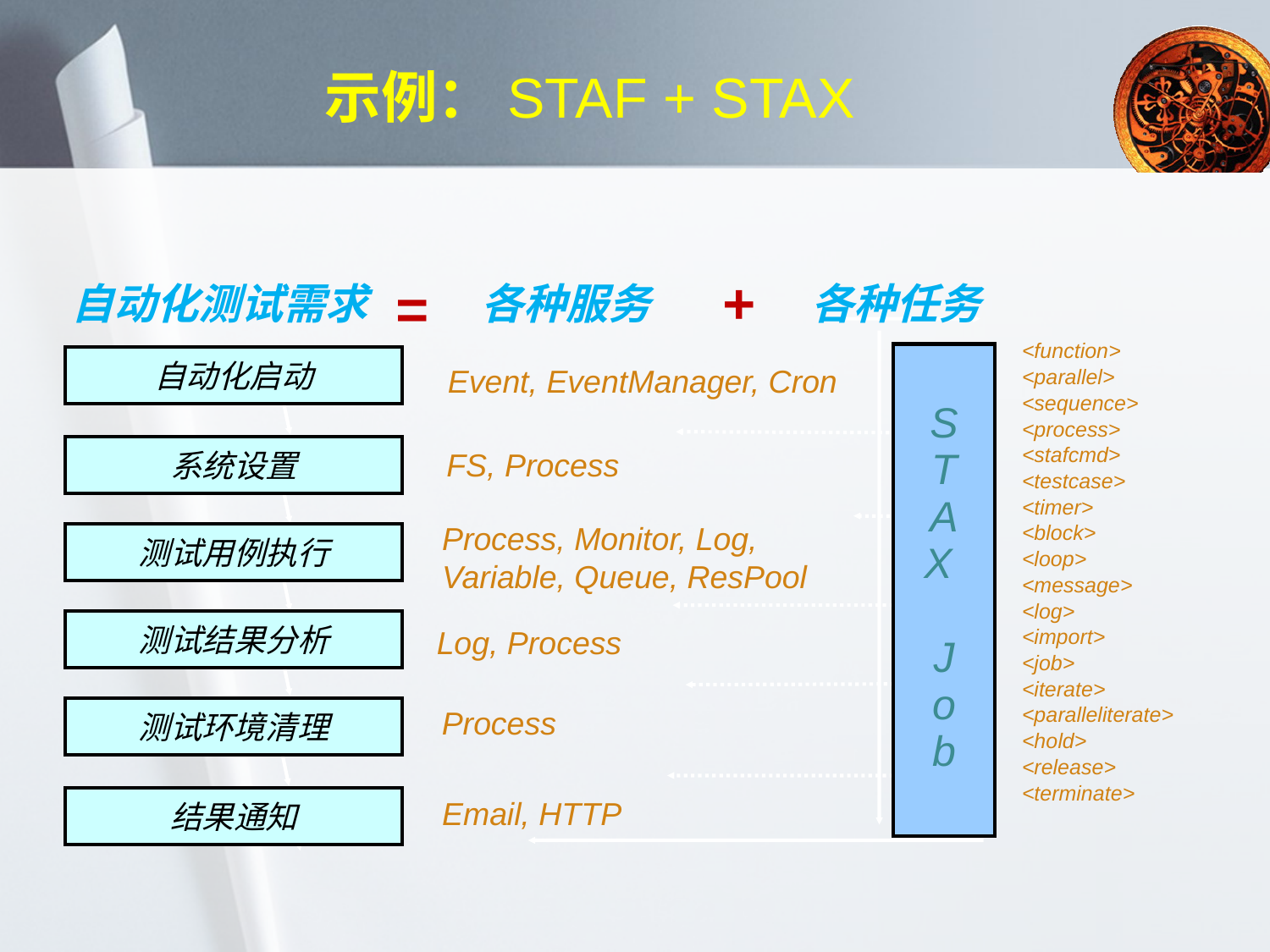

# 示例：STAF + STAX
+
=
自动化测试需求
各种服务
各种任务

<function>
<parallel>
<sequence>
<process>
<stafcmd>
<testcase>
<timer>
<block>
<loop>
<message>
<log>
<import>
<job>
<iterate>
<paralleliterate>
<hold>
<release>
<terminate>

S
T
A
X

J
o
b
自动化启动
Event, EventManager, Cron

系统设置
FS, Process

Process, Monitor, Log, Variable, Queue, ResPool
测试用例执行

测试结果分析
Log, Process

测试环境清理
Process

结果通知
Email, HTTP